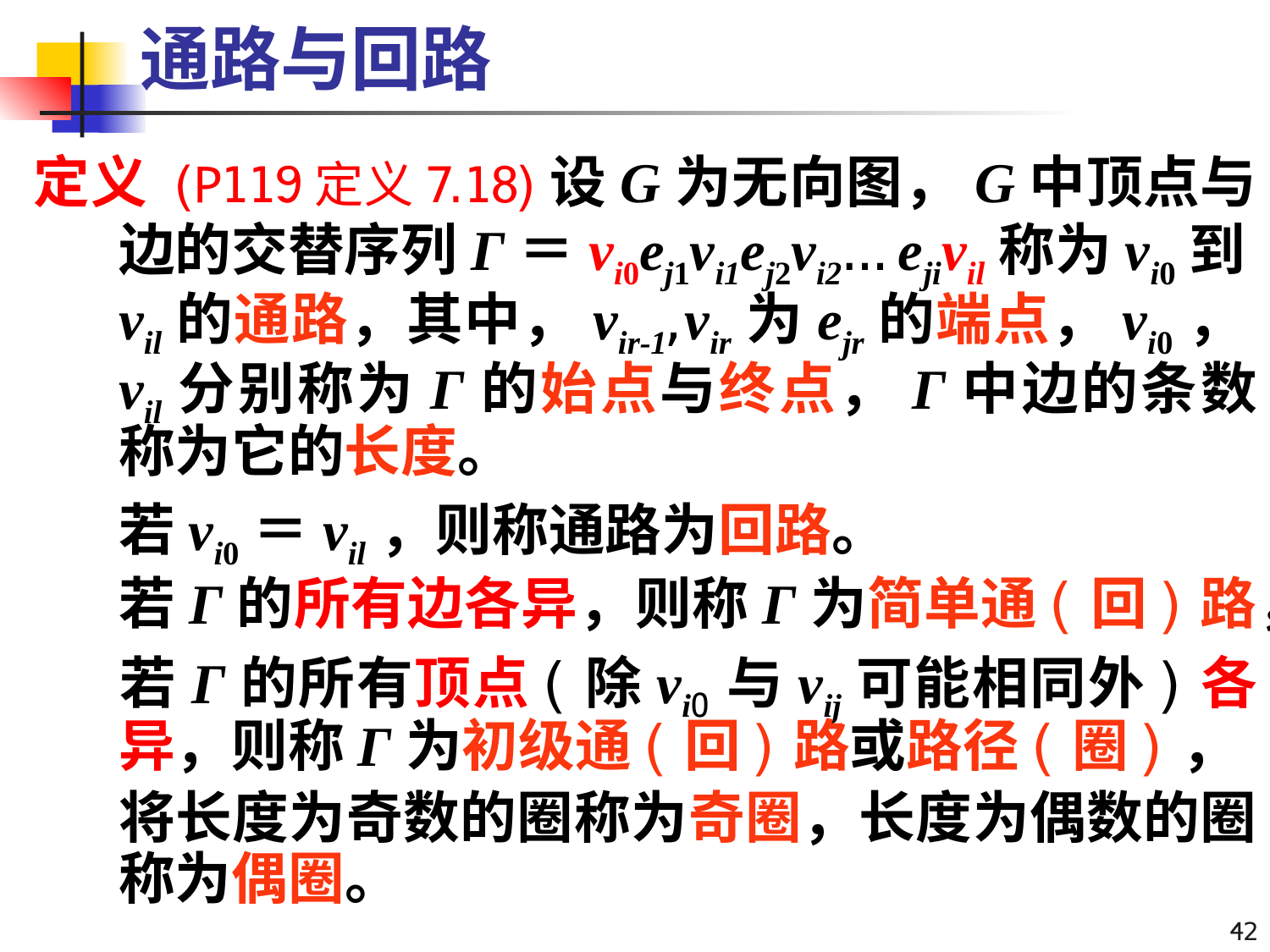

# 通路与回路
定义 (P119定义7.18)设G为无向图，G中顶点与边的交替序列Г＝vi0ej1vi1ej2vi2…ejivil称为vi0到vil的通路，其中，vir-1,vir为ejr的端点，vi0，vil分别称为Г的始点与终点，Г中边的条数称为它的长度。
	若vi0＝vil，则称通路为回路。
	若Г的所有边各异，则称Г为简单通(回)路，
	若Г的所有顶点(除vi0与vij可能相同外)各异，则称Г为初级通(回)路或路径(圈)，
	将长度为奇数的圈称为奇圈，长度为偶数的圈称为偶圈。
42